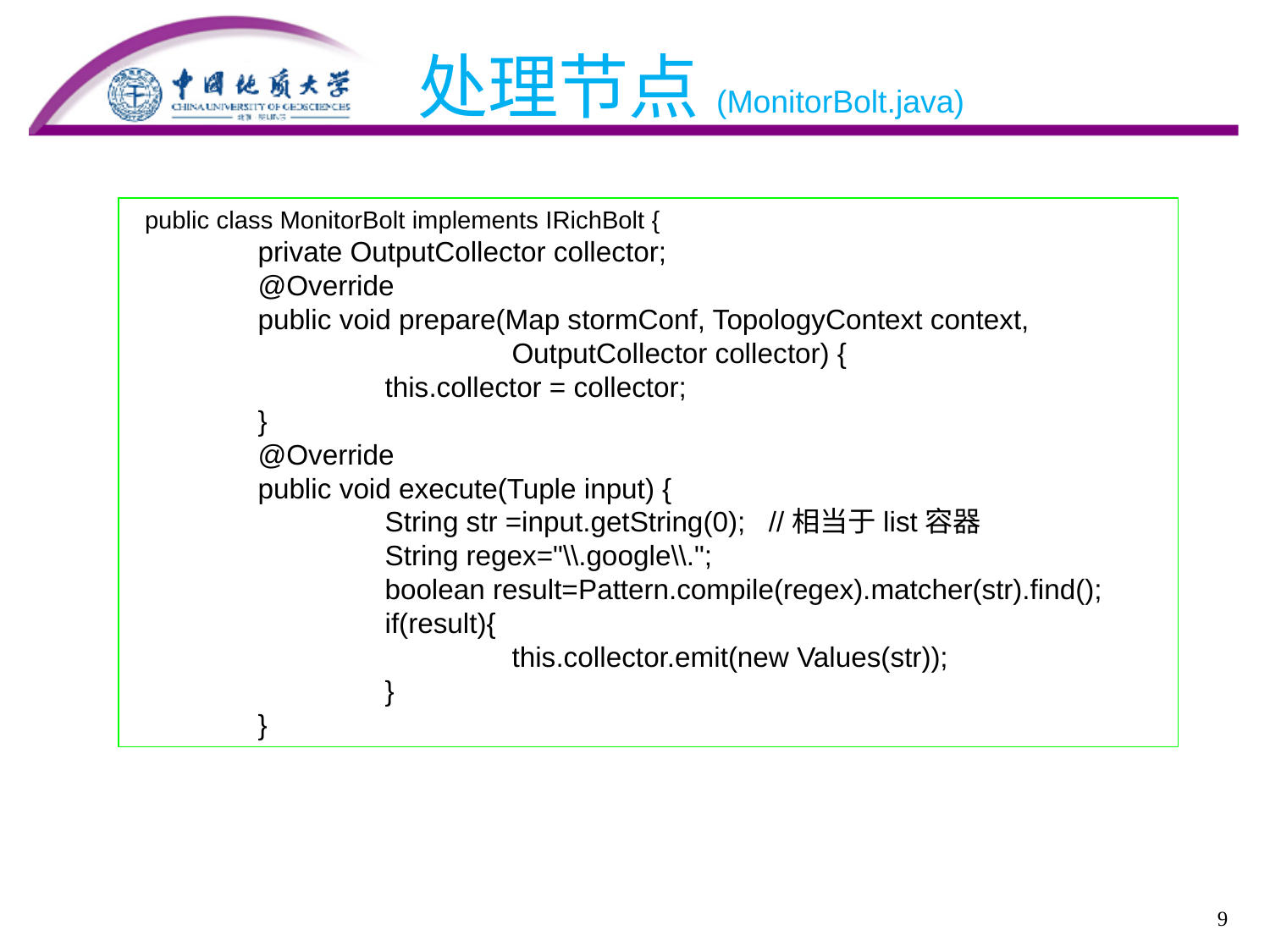

处理节点(MonitorBolt.java)
  public class MonitorBolt implements IRichBolt {
	private OutputCollector collector;
	@Override
	public void prepare(Map stormConf, TopologyContext context,
			OutputCollector collector) {
		this.collector = collector;
	}
	@Override
	public void execute(Tuple input) {
		String str =input.getString(0);   //相当于list容器
		String regex="\\.google\\.";
		boolean result=Pattern.compile(regex).matcher(str).find();
		if(result){
			this.collector.emit(new Values(str));
		}
	}